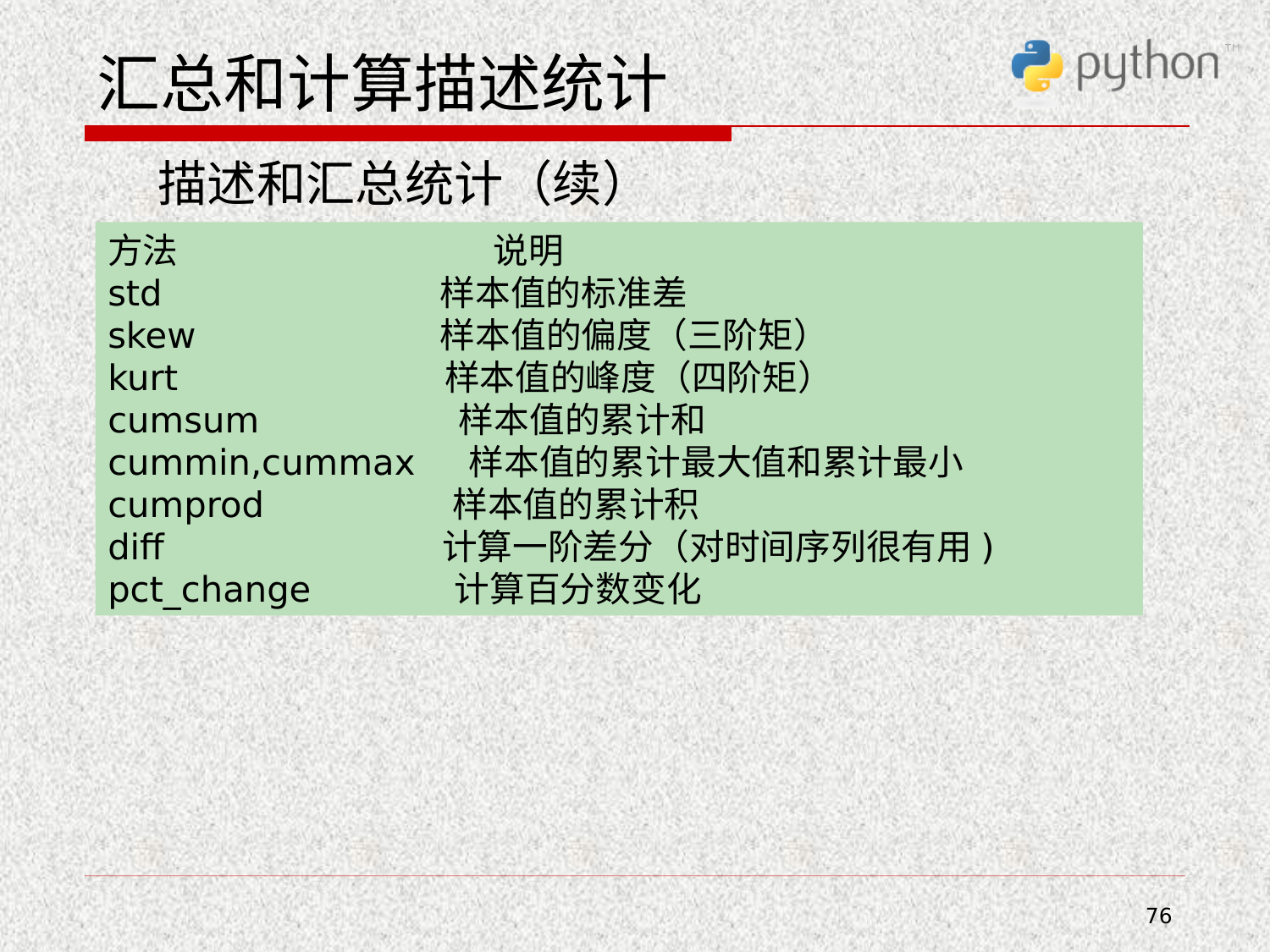

# 汇总和计算描述统计
     描述和汇总统计（续）
方法	                                 说明
std                        样本值的标准差
skew                     样本值的偏度（三阶矩）
kurt                       样本值的峰度（四阶矩）
cumsum                 样本值的累计和
cummin,cummax    样本值的累计最大值和累计最小
cumprod                样本值的累计积
diff                        计算一阶差分（对时间序列很有用)
pct_change            计算百分数变化
76